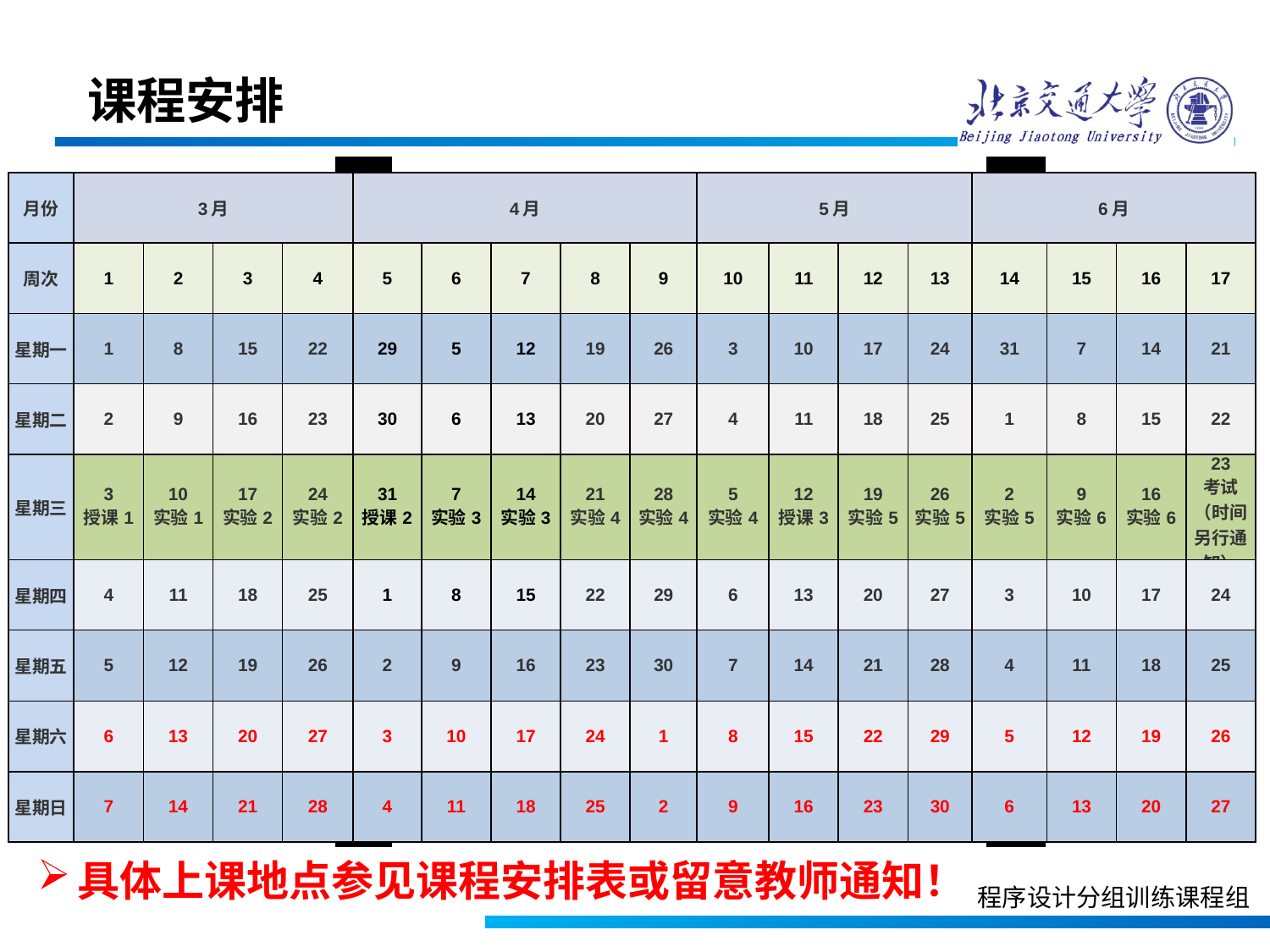

课程安排
| 月份 | 3月 |  |  |  | 4月 |  |  |  |  | 5月 |  |  |  | 6月 |  |  |  |
| --- | --- | --- | --- | --- | --- | --- | --- | --- | --- | --- | --- | --- | --- | --- | --- | --- | --- |
| 周次 | 1 | 2 | 3 | 4 | 5 | 6 | 7 | 8 | 9 | 10 | 11 | 12 | 13 | 14 | 15 | 16 | 17 |
| 星期一 | 1 | 8 | 15 | 22 | 29 | 5 | 12 | 19 | 26 | 3 | 10 | 17 | 24 | 31 | 7 | 14 | 21 |
| 星期二 | 2 | 9 | 16 | 23 | 30 | 6 | 13 | 20 | 27 | 4 | 11 | 18 | 25 | 1 | 8 | 15 | 22 |
| 星期三 | 3 授课1 | 10 实验1 | 17 实验2 | 24 实验2 | 31 授课2 | 7 实验3 | 14 实验3 | 21 实验4 | 28 实验4 | 5 实验4 | 12 授课3 | 19 实验5 | 26 实验5 | 2 实验5 | 9 实验6 | 16 实验6 | 23 考试 （时间另行通知） |
| 星期四 | 4 | 11 | 18 | 25 | 1 | 8 | 15 | 22 | 29 | 6 | 13 | 20 | 27 | 3 | 10 | 17 | 24 |
| 星期五 | 5 | 12 | 19 | 26 | 2 | 9 | 16 | 23 | 30 | 7 | 14 | 21 | 28 | 4 | 11 | 18 | 25 |
| 星期六 | 6 | 13 | 20 | 27 | 3 | 10 | 17 | 24 | 1 | 8 | 15 | 22 | 29 | 5 | 12 | 19 | 26 |
| 星期日 | 7 | 14 | 21 | 28 | 4 | 11 | 18 | 25 | 2 | 9 | 16 | 23 | 30 | 6 | 13 | 20 | 27 |
具体上课地点参见课程安排表或留意教师通知！
程序设计分组训练课程组